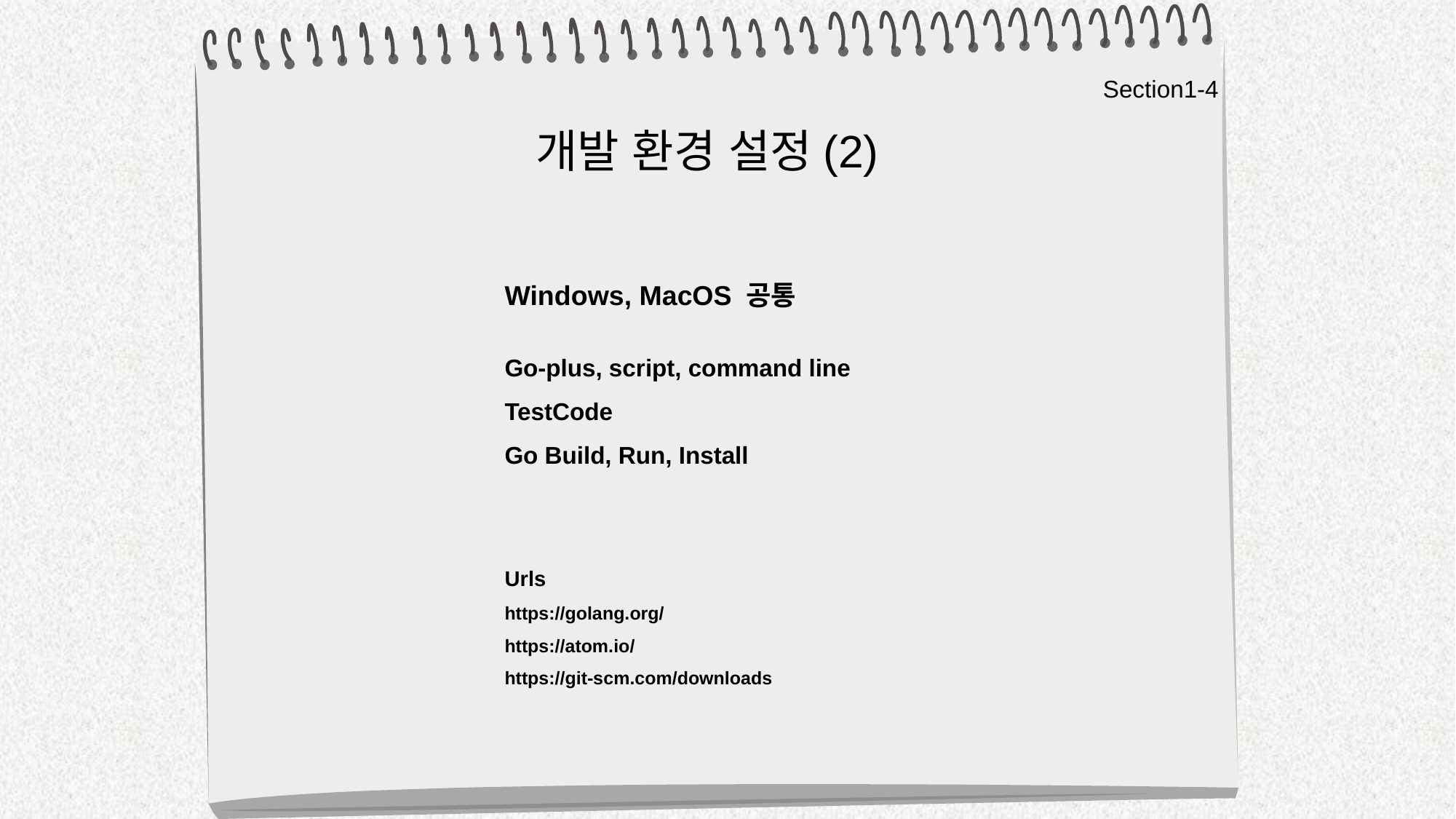

Section1-4
개발 환경 설정(2)
Windows, MacOS 공통

Go-plus, script, command line
TestCode
Go Build, Run, Install
Urls
https://golang.org/
https://atom.io/
https://git-scm.com/downloads